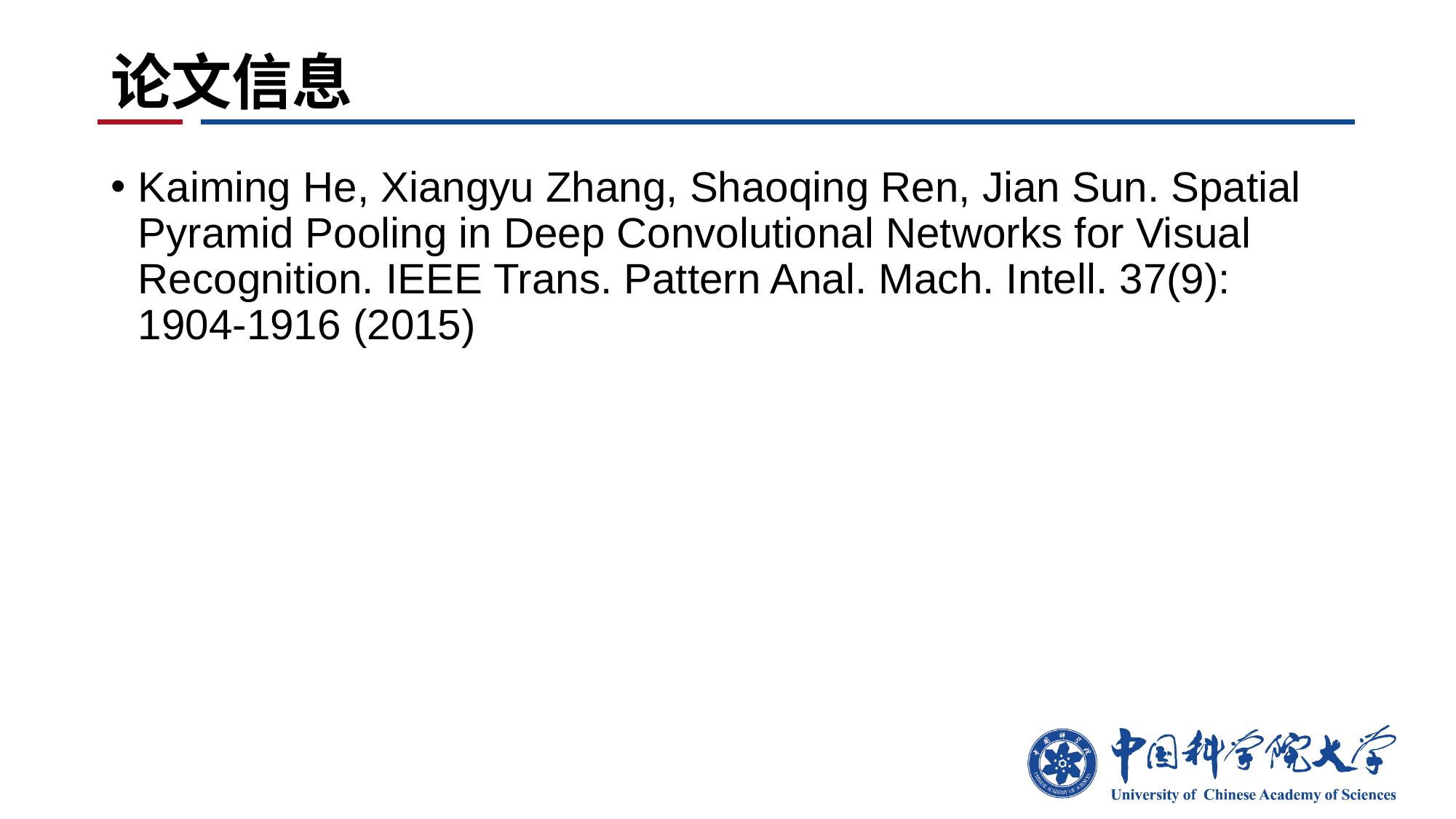

# 论文信息
Kaiming He, Xiangyu Zhang, Shaoqing Ren, Jian Sun. Spatial Pyramid Pooling in Deep Convolutional Networks for Visual Recognition. IEEE Trans. Pattern Anal. Mach. Intell. 37(9): 1904-1916 (2015)